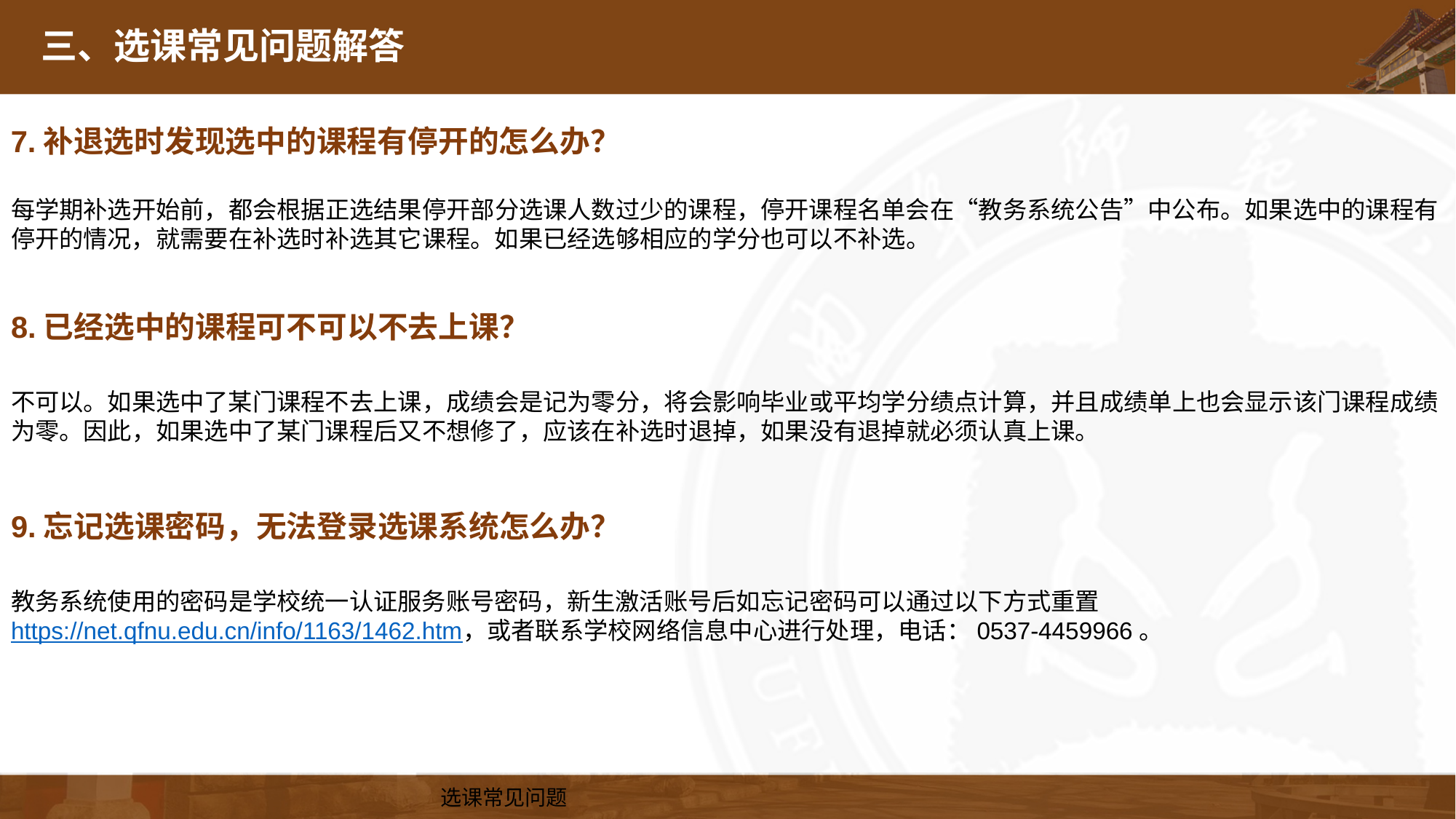

三、选课常见问题解答
7.补退选时发现选中的课程有停开的怎么办？
每学期补选开始前，都会根据正选结果停开部分选课人数过少的课程，停开课程名单会在“教务系统公告”中公布。如果选中的课程有停开的情况，就需要在补选时补选其它课程。如果已经选够相应的学分也可以不补选。
8.已经选中的课程可不可以不去上课？
不可以。如果选中了某门课程不去上课，成绩会是记为零分，将会影响毕业或平均学分绩点计算，并且成绩单上也会显示该门课程成绩为零。因此，如果选中了某门课程后又不想修了，应该在补选时退掉，如果没有退掉就必须认真上课。
9.忘记选课密码，无法登录选课系统怎么办？
教务系统使用的密码是学校统一认证服务账号密码，新生激活账号后如忘记密码可以通过以下方式重置https://net.qfnu.edu.cn/info/1163/1462.htm，或者联系学校网络信息中心进行处理，电话：0537-4459966。
13
选课常见问题